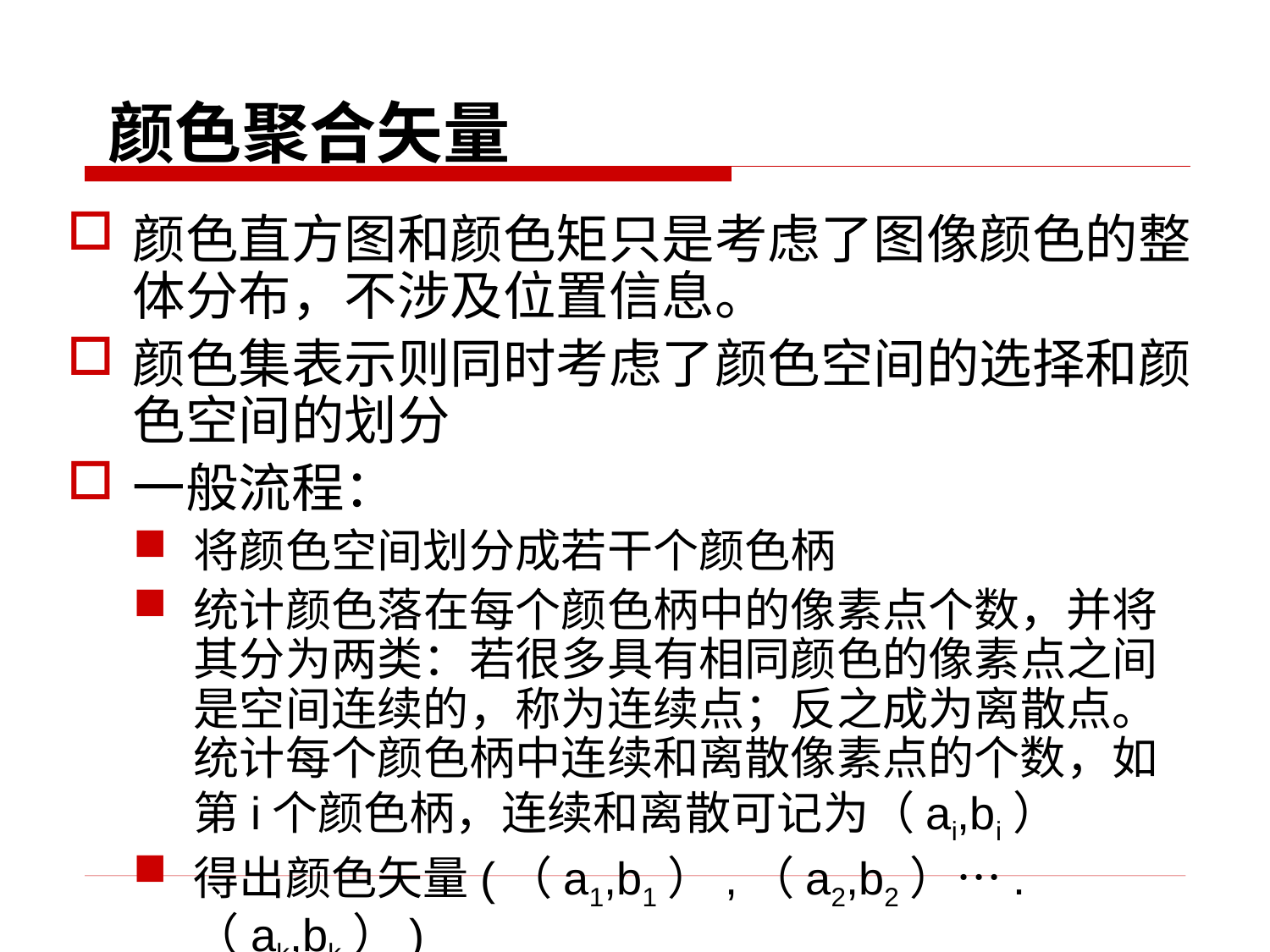

# 颜色聚合矢量
颜色直方图和颜色矩只是考虑了图像颜色的整体分布，不涉及位置信息。
颜色集表示则同时考虑了颜色空间的选择和颜色空间的划分
一般流程：
将颜色空间划分成若干个颜色柄
统计颜色落在每个颜色柄中的像素点个数，并将其分为两类：若很多具有相同颜色的像素点之间是空间连续的，称为连续点；反之成为离散点。统计每个颜色柄中连续和离散像素点的个数，如第i个颜色柄，连续和离散可记为（ai,bi）
得出颜色矢量(（a1,b1）,（a2,b2）…. （ak,bk）)